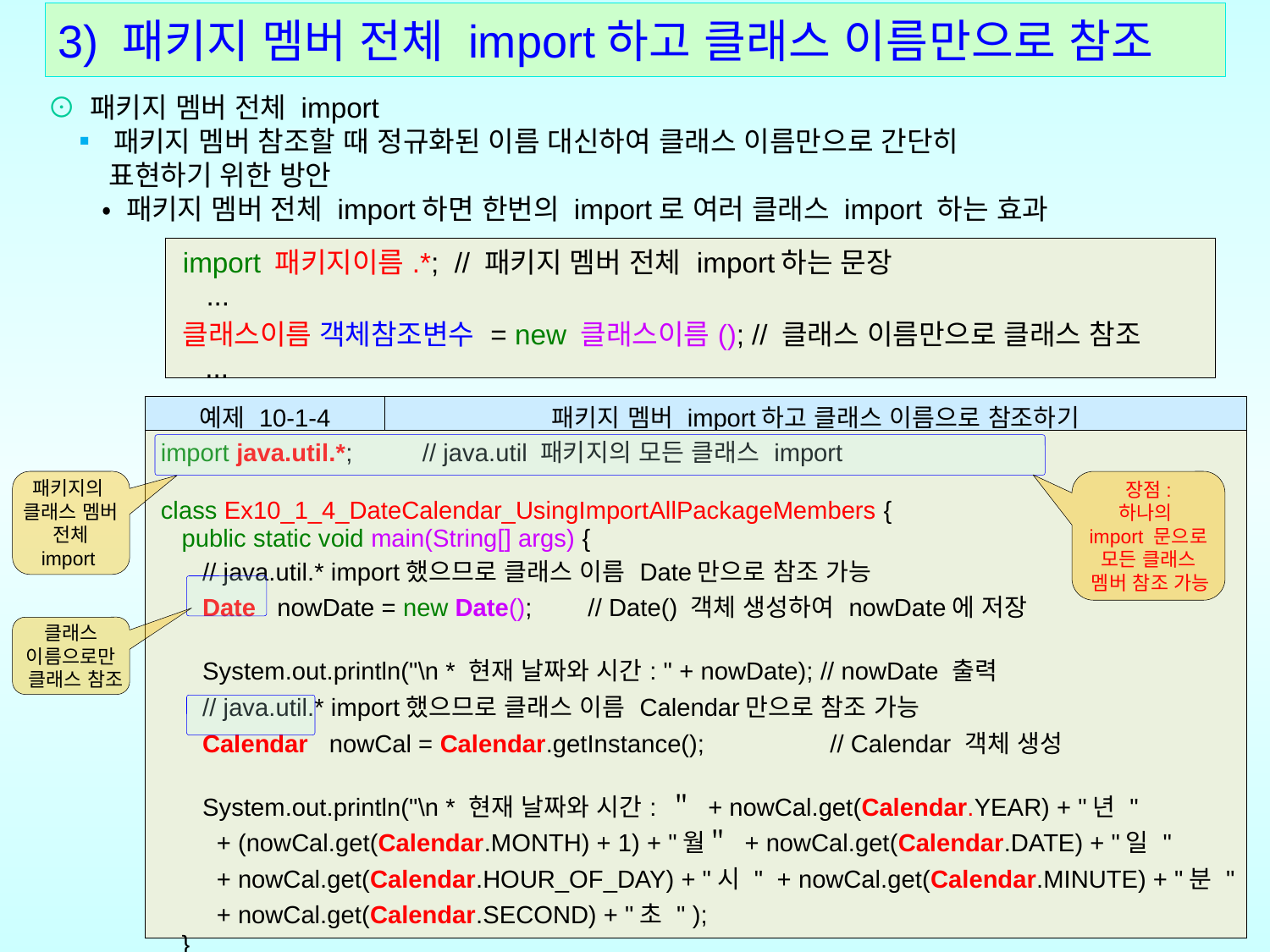

# 3) 패키지 멤버 전체 import하고 클래스 이름만으로 참조
⊙ 패키지 멤버 전체 import
   ▪ 패키지 멤버 참조할 때 정규화된 이름 대신하여 클래스 이름만으로 간단히
       표현하기 위한 방안
       • 패키지 멤버 전체 import하면 한번의 import로 여러 클래스 import 하는 효과
| import 패키지이름.\*; // 패키지 멤버 전체 import하는 문장 ... 클래스이름 객체참조변수 = new 클래스이름(); // 클래스 이름만으로 클래스 참조 ... |
| --- |
| 예제 10-1-4 | 패키지 멤버 import하고 클래스 이름으로 참조하기 |
| --- | --- |
| import java.util.\*; // java.util 패키지의 모든 클래스 import class Ex10\_1\_4\_DateCalendar\_UsingImportAllPackageMembers { public static void main(String[] args) { // java.util.\* import했으므로 클래스 이름 Date만으로 참조 가능 Date nowDate = new Date(); // Date() 객체 생성하여 nowDate에 저장 System.out.println("\n \* 현재 날짜와 시간: " + nowDate); // nowDate 출력 // java.util.\* import했으므로 클래스 이름 Calendar만으로 참조 가능 Calendar nowCal = Calendar.getInstance(); // Calendar 객체 생성 System.out.println("\n \* 현재 날짜와 시간: ＂ + nowCal.get(Calendar.YEAR) + "년 " + (nowCal.get(Calendar.MONTH) + 1) + "월＂ + nowCal.get(Calendar.DATE) + "일 " + nowCal.get(Calendar.HOUR\_OF\_DAY) + "시 " + nowCal.get(Calendar.MINUTE) + "분 " + nowCal.get(Calendar.SECOND) + "초 " ); } } |  |

패키지의
클래스 멤버
전체
import
장점:
하나의
import 문으로
모든 클래스
 멤버 참조 가능

클래스 이름으로만
 클래스 참조